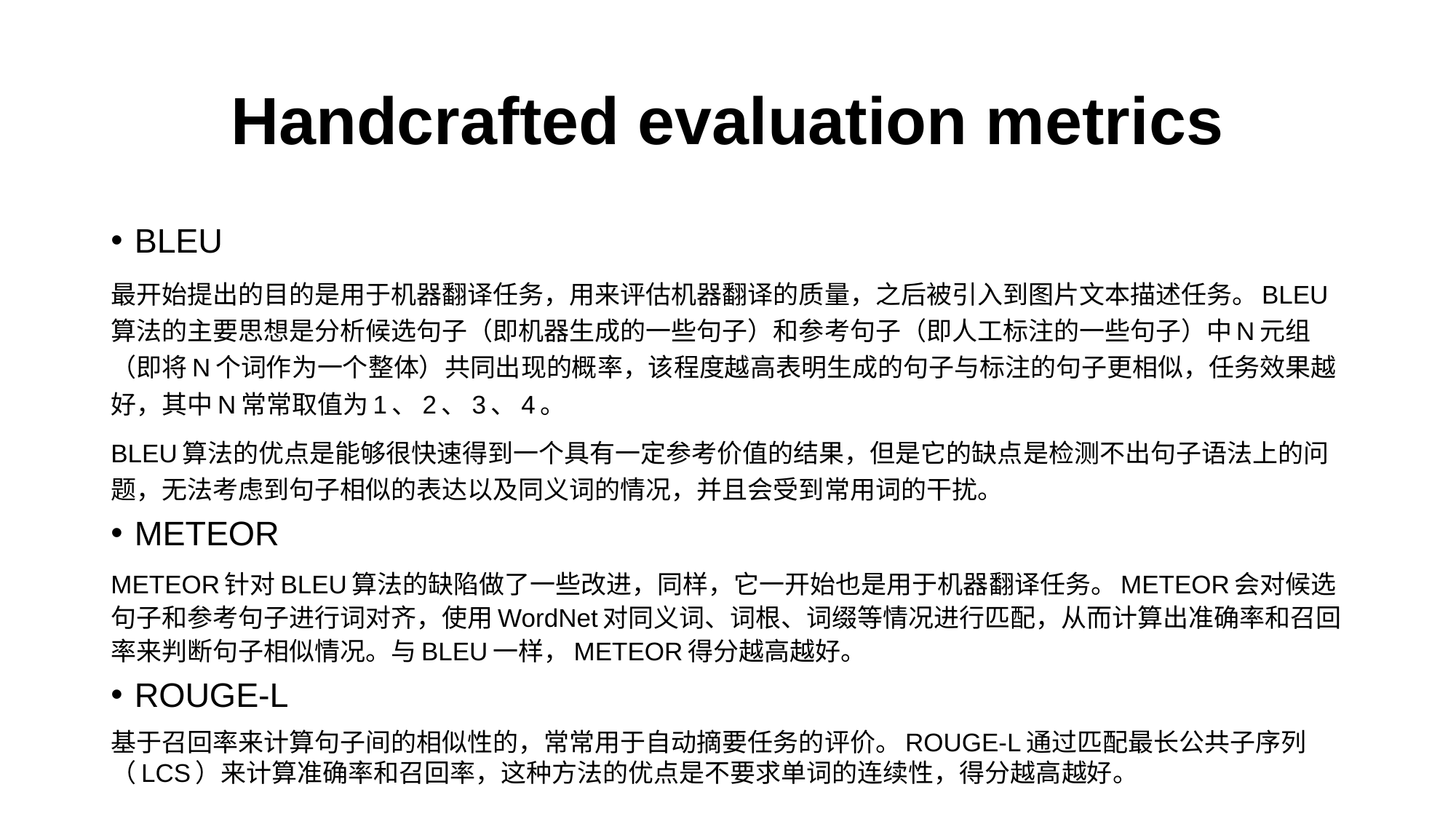

# Handcrafted evaluation metrics
BLEU
最开始提出的目的是用于机器翻译任务，用来评估机器翻译的质量，之后被引入到图片文本描述任务。BLEU算法的主要思想是分析候选句子（即机器生成的一些句子）和参考句子（即人工标注的一些句子）中N元组（即将N个词作为一个整体）共同出现的概率，该程度越高表明生成的句子与标注的句子更相似，任务效果越好，其中N常常取值为1、2、3、4。
BLEU算法的优点是能够很快速得到一个具有一定参考价值的结果，但是它的缺点是检测不出句子语法上的问题，无法考虑到句子相似的表达以及同义词的情况，并且会受到常用词的干扰。
METEOR
METEOR针对BLEU算法的缺陷做了一些改进，同样，它一开始也是用于机器翻译任务。METEOR会对候选句子和参考句子进行词对齐，使用WordNet对同义词、词根、词缀等情况进行匹配，从而计算出准确率和召回率来判断句子相似情况。与BLEU一样，METEOR得分越高越好。
ROUGE-L
基于召回率来计算句子间的相似性的，常常用于自动摘要任务的评价。ROUGE-L通过匹配最长公共子序列（LCS）来计算准确率和召回率，这种方法的优点是不要求单词的连续性，得分越高越好。